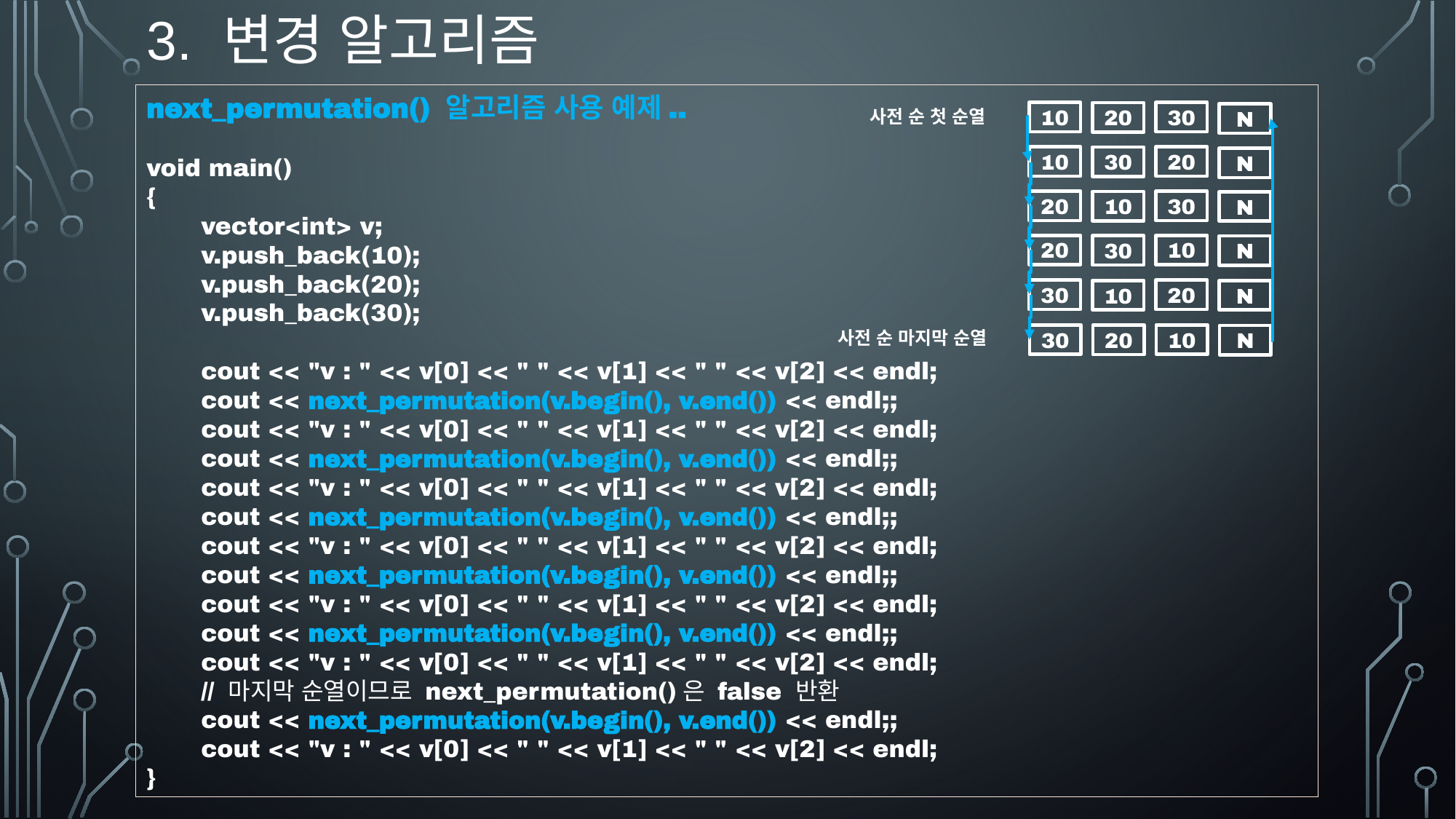

# 3. 변경 알고리즘
next_permutation() 알고리즘 사용 예제..

void main()
{
vector<int> v;
v.push_back(10);
v.push_back(20);
v.push_back(30);

cout << "v : " << v[0] << " " << v[1] << " " << v[2] << endl;
cout << next_permutation(v.begin(), v.end()) << endl;;
cout << "v : " << v[0] << " " << v[1] << " " << v[2] << endl;
cout << next_permutation(v.begin(), v.end()) << endl;;
cout << "v : " << v[0] << " " << v[1] << " " << v[2] << endl;
cout << next_permutation(v.begin(), v.end()) << endl;;
cout << "v : " << v[0] << " " << v[1] << " " << v[2] << endl;
cout << next_permutation(v.begin(), v.end()) << endl;;
cout << "v : " << v[0] << " " << v[1] << " " << v[2] << endl;
cout << next_permutation(v.begin(), v.end()) << endl;;
cout << "v : " << v[0] << " " << v[1] << " " << v[2] << endl;
// 마지막 순열이므로 next_permutation()은 false 반환
cout << next_permutation(v.begin(), v.end()) << endl;;
cout << "v : " << v[0] << " " << v[1] << " " << v[2] << endl;
}
사전 순 첫 순열
10
30
20
N
10
20
30
N
20
30
10
N
20
10
30
N
30
20
10
N
사전 순 마지막 순열
30
10
20
N